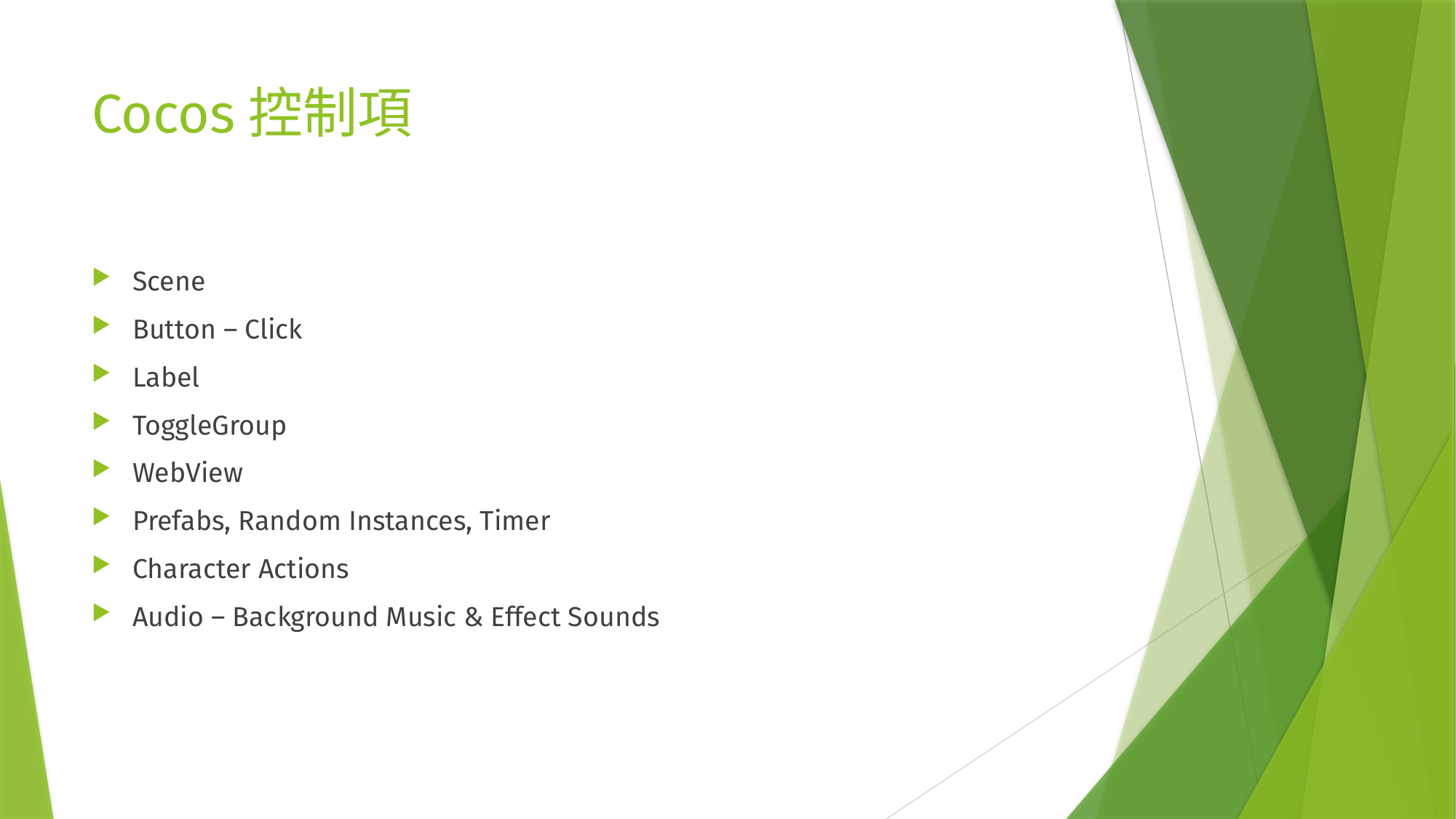

# Cocos控制項
Scene
Button – Click
Label
ToggleGroup
WebView
Prefabs, Random Instances, Timer
Character Actions
Audio – Background Music & Effect Sounds